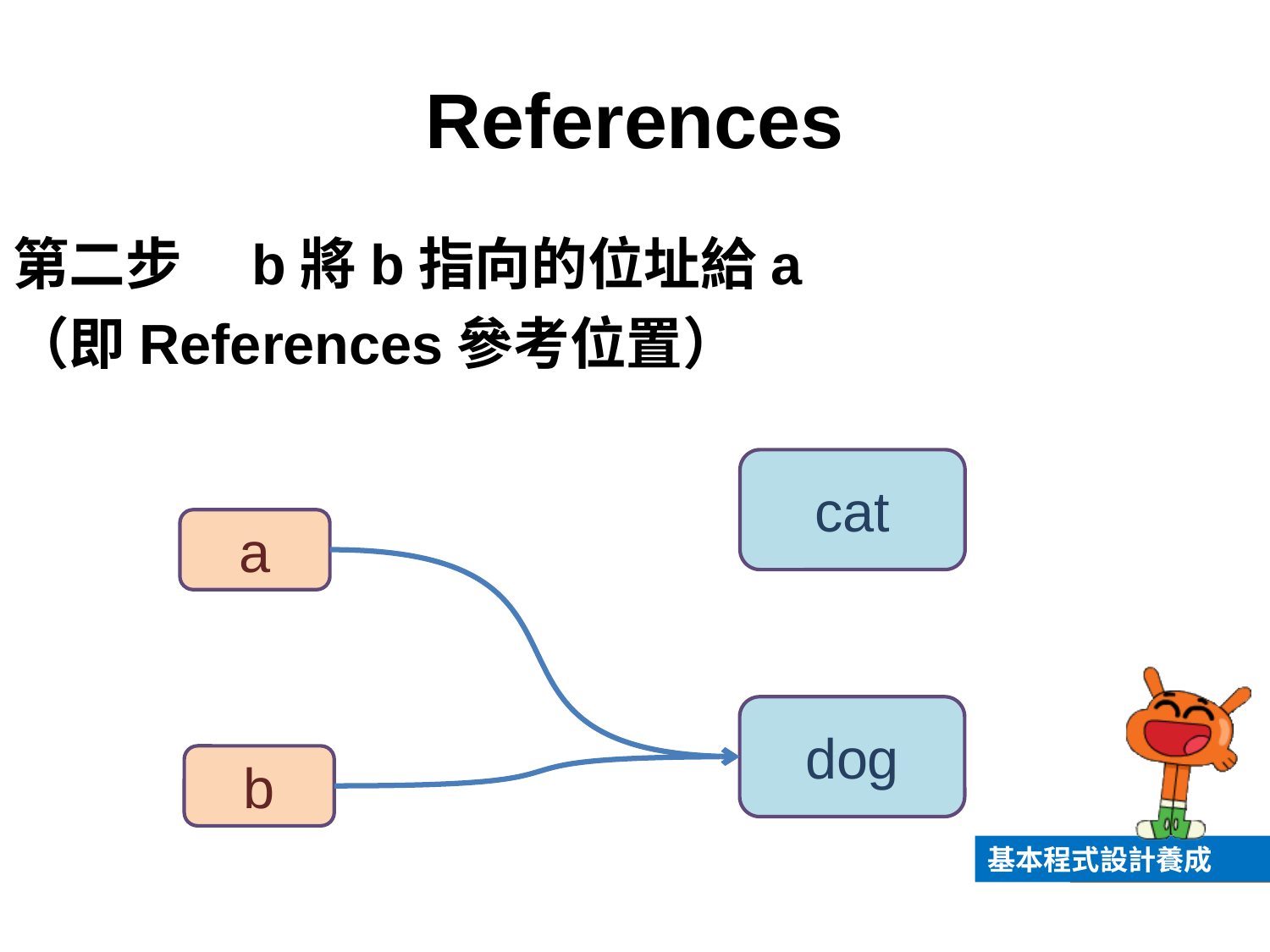

# References
第二步　b將b指向的位址給a
（即References參考位置）
cat
a
dog
b